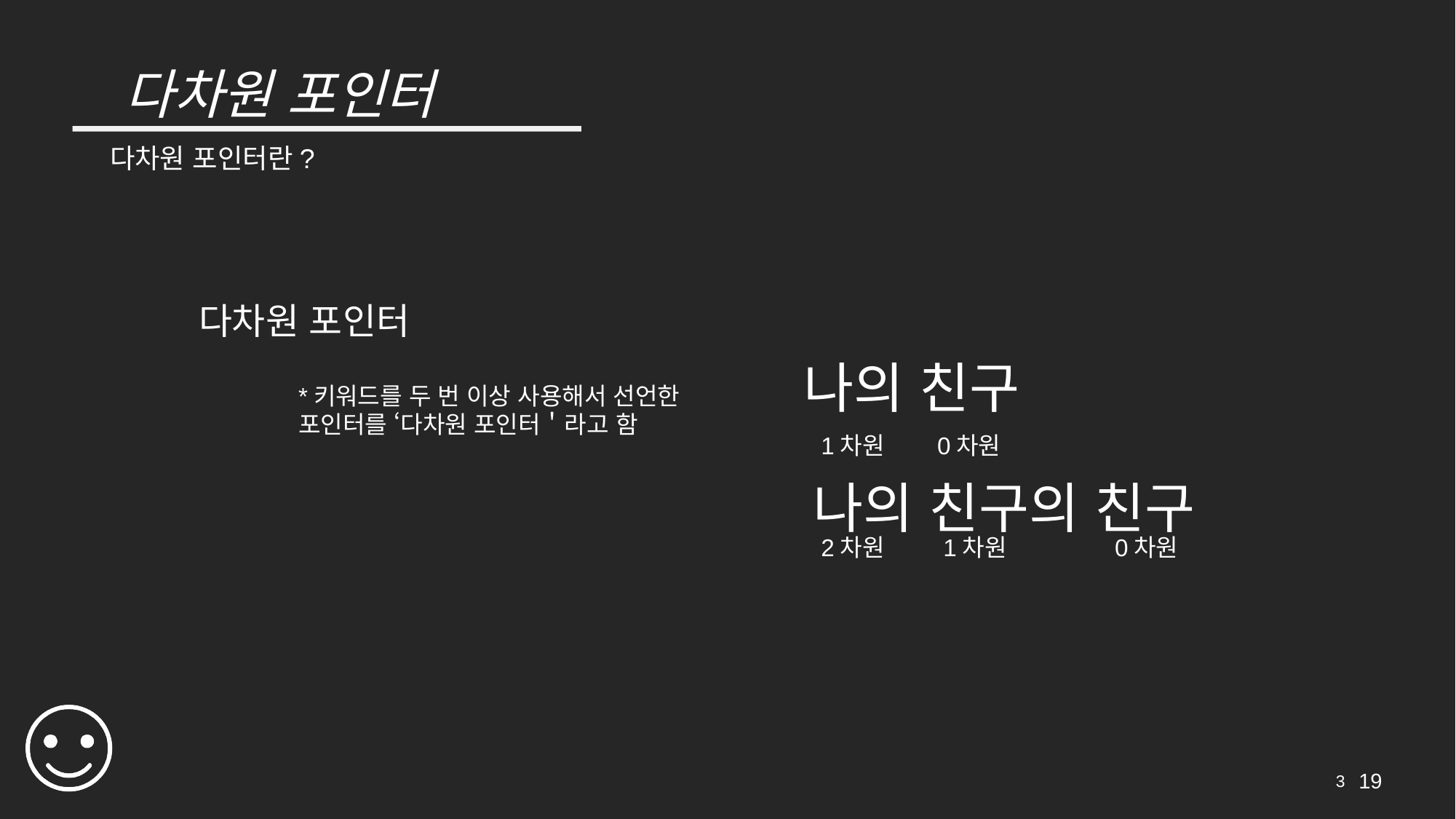

# 다차원 포인터

다차원 포인터란?
다차원 포인터
나의 친구
*키워드를 두 번 이상 사용해서 선언한
포인터를 ‘다차원 포인터＇라고 함
1차원
0차원
나의 친구의 친구
2차원
1차원
0차원
3